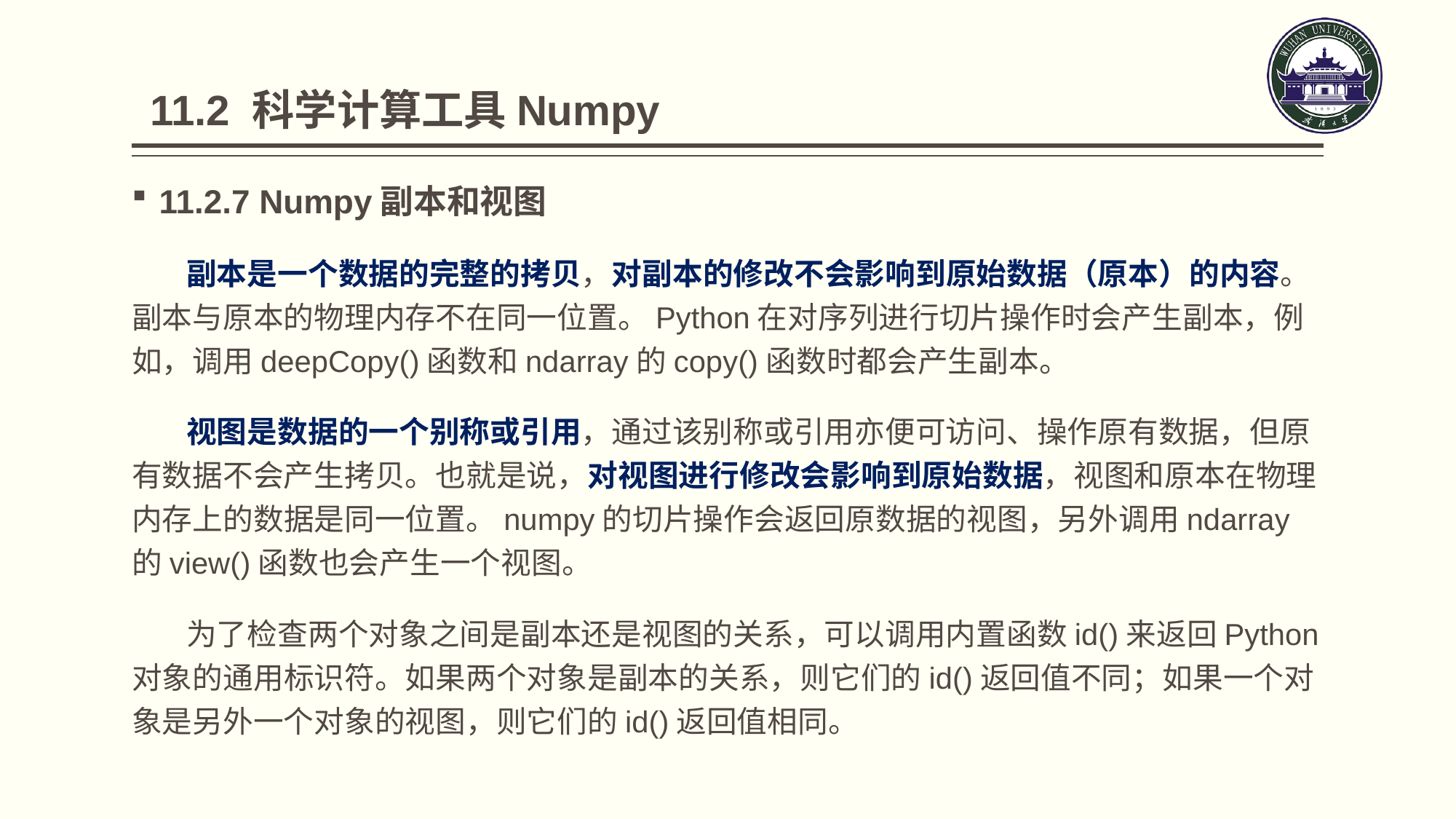

11.2 科学计算工具Numpy
11.2.7 Numpy副本和视图
副本是一个数据的完整的拷贝，对副本的修改不会影响到原始数据（原本）的内容。副本与原本的物理内存不在同一位置。Python在对序列进行切片操作时会产生副本，例如，调用deepCopy()函数和ndarray的copy()函数时都会产生副本。
视图是数据的一个别称或引用，通过该别称或引用亦便可访问、操作原有数据，但原有数据不会产生拷贝。也就是说，对视图进行修改会影响到原始数据，视图和原本在物理内存上的数据是同一位置。numpy的切片操作会返回原数据的视图，另外调用ndarray的view()函数也会产生一个视图。
为了检查两个对象之间是副本还是视图的关系，可以调用内置函数id()来返回Python对象的通用标识符。如果两个对象是副本的关系，则它们的id()返回值不同；如果一个对象是另外一个对象的视图，则它们的id()返回值相同。